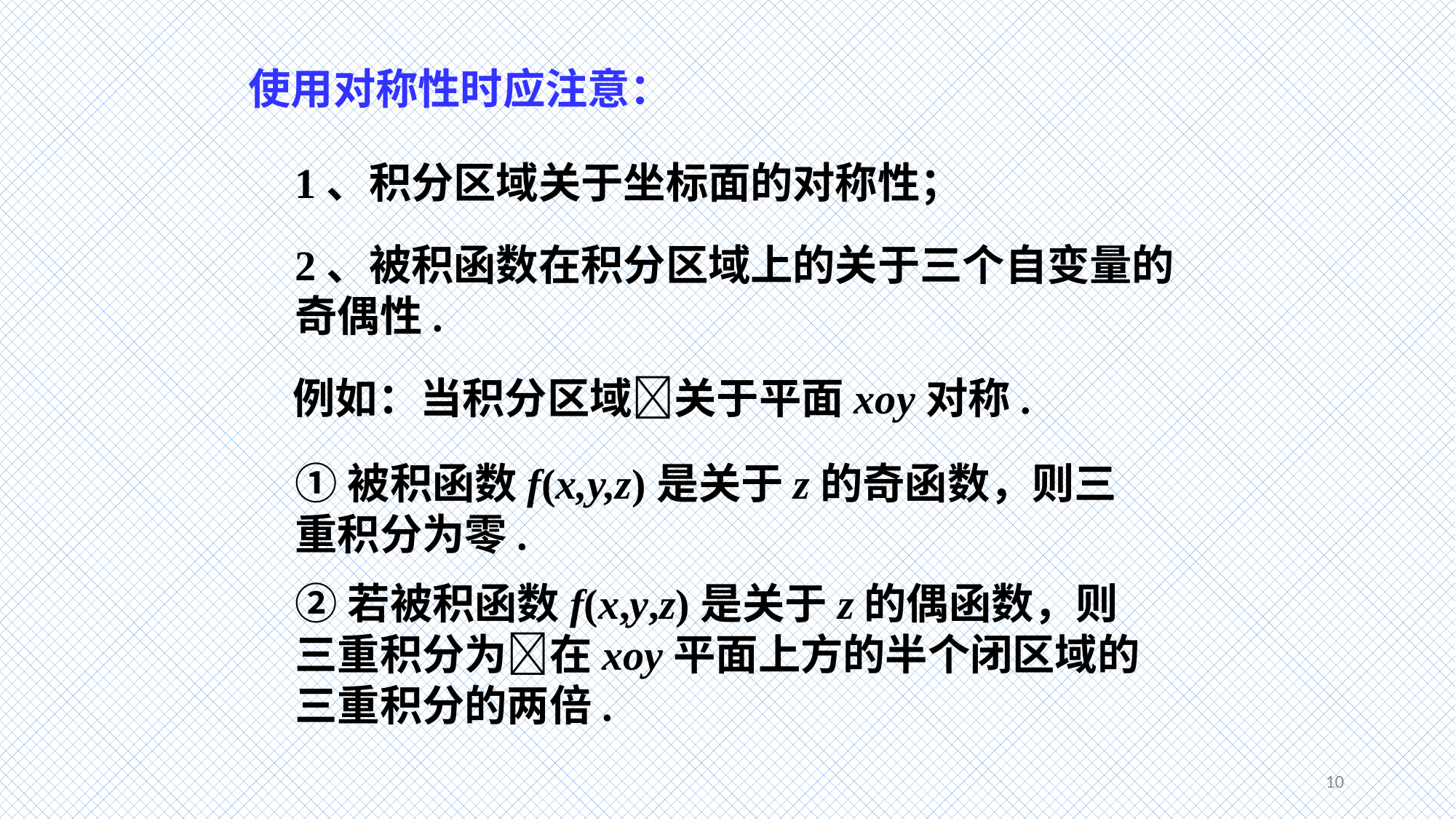

使用对称性时应注意：
1、积分区域关于坐标面的对称性；
2、被积函数在积分区域上的关于三个自变量的奇偶性.
例如：当积分区域Ω关于平面xoy对称.
①被积函数f(x,y,z)是关于z的奇函数，则三重积分为零.
②若被积函数f(x,y,z)是关于z的偶函数，则三重积分为Ω在xoy平面上方的半个闭区域的三重积分的两倍.
10